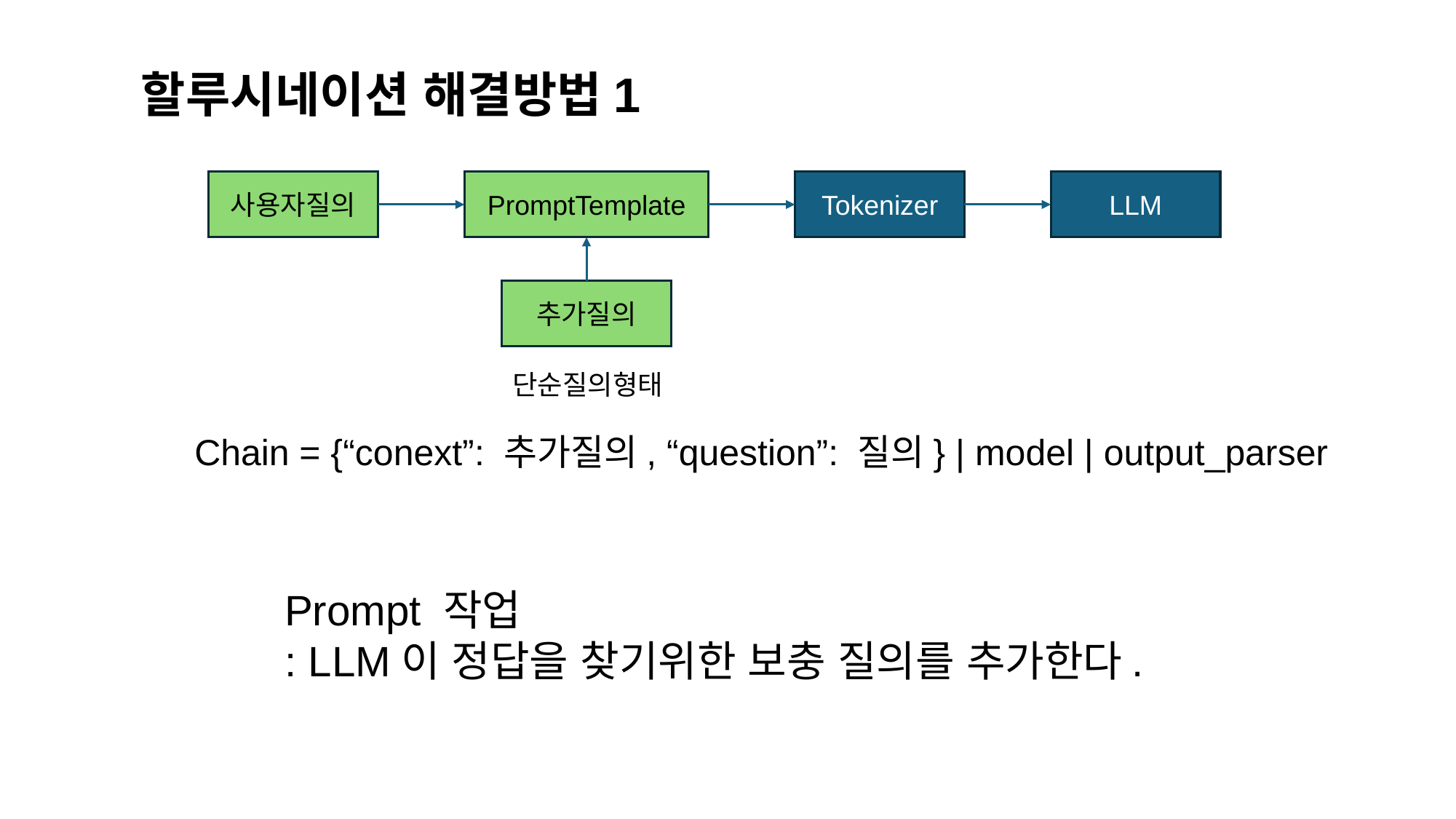

할루시네이션 해결방법1
사용자질의
PromptTemplate
Tokenizer
LLM
추가질의
단순질의형태
Chain = {“conext”: 추가질의, “question”: 질의} | model | output_parser
Prompt 작업
: LLM이 정답을 찾기위한 보충 질의를 추가한다.